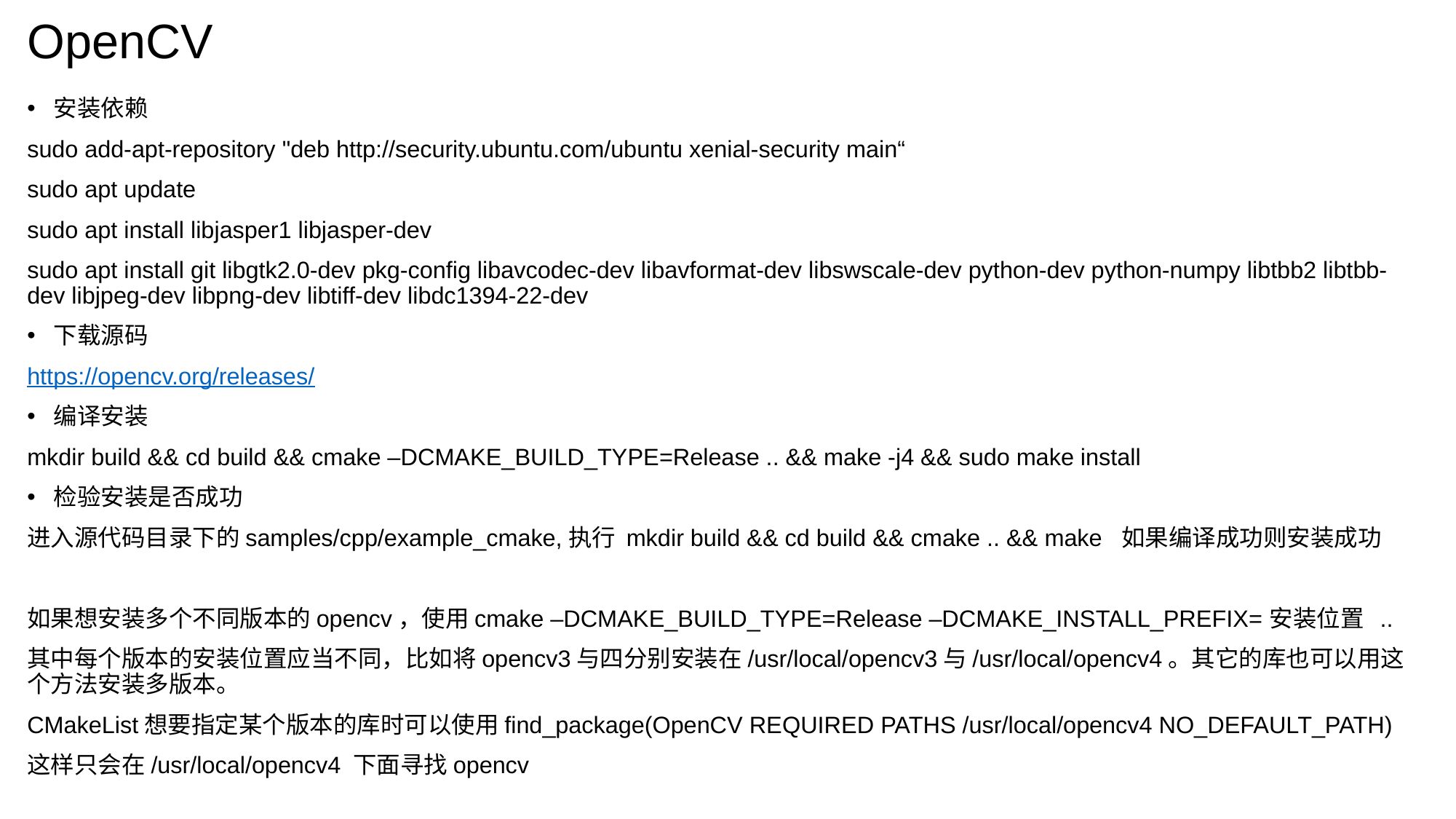

# OpenCV
安装依赖
sudo add-apt-repository "deb http://security.ubuntu.com/ubuntu xenial-security main“
sudo apt update
sudo apt install libjasper1 libjasper-dev
sudo apt install git libgtk2.0-dev pkg-config libavcodec-dev libavformat-dev libswscale-dev python-dev python-numpy libtbb2 libtbb-dev libjpeg-dev libpng-dev libtiff-dev libdc1394-22-dev
下载源码
https://opencv.org/releases/
编译安装
mkdir build && cd build && cmake –DCMAKE_BUILD_TYPE=Release .. && make -j4 && sudo make install
检验安装是否成功
进入源代码目录下的samples/cpp/example_cmake,执行 mkdir build && cd build && cmake .. && make  如果编译成功则安装成功

如果想安装多个不同版本的opencv，使用cmake –DCMAKE_BUILD_TYPE=Release –DCMAKE_INSTALL_PREFIX=安装位置  ..
其中每个版本的安装位置应当不同，比如将opencv3与四分别安装在/usr/local/opencv3与/usr/local/opencv4。其它的库也可以用这个方法安装多版本。
CMakeList想要指定某个版本的库时可以使用find_package(OpenCV REQUIRED PATHS /usr/local/opencv4 NO_DEFAULT_PATH)
这样只会在/usr/local/opencv4 下面寻找opencv